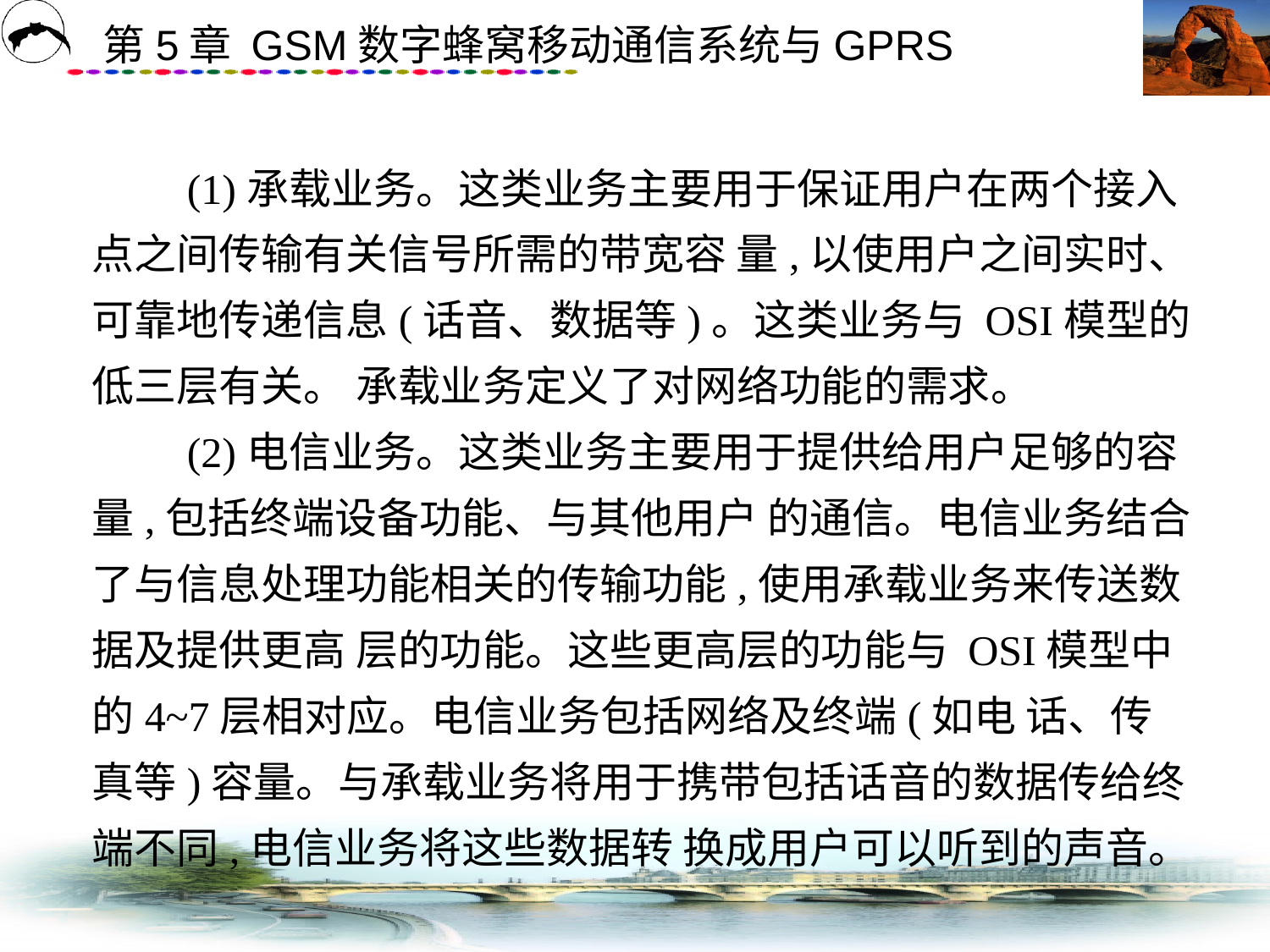

# (1)承载业务。这类业务主要用于保证用户在两个接入点之间传输有关信号所需的带宽容 量,以使用户之间实时、可靠地传递信息(话音、数据等)。这类业务与 OSI模型的低三层有关。 承载业务定义了对网络功能的需求。 　　(2)电信业务。这类业务主要用于提供给用户足够的容量,包括终端设备功能、与其他用户 的通信。电信业务结合了与信息处理功能相关的传输功能,使用承载业务来传送数据及提供更高 层的功能。这些更高层的功能与 OSI模型中的4~7层相对应。电信业务包括网络及终端(如电 话、传真等)容量。与承载业务将用于携带包括话音的数据传给终端不同,电信业务将这些数据转 换成用户可以听到的声音。